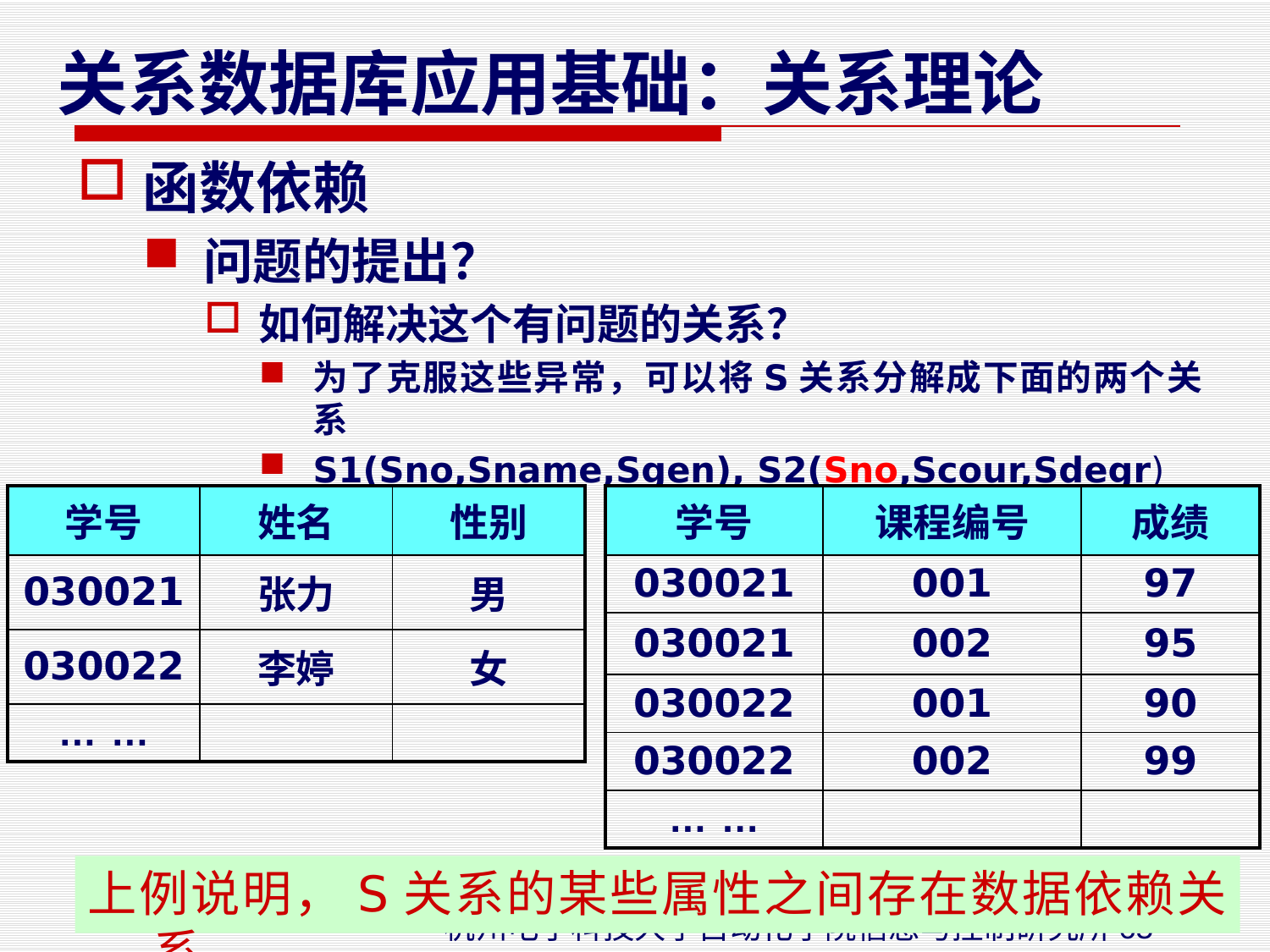

函数依赖
问题的提出？
如何解决这个有问题的关系？
为了克服这些异常，可以将S关系分解成下面的两个关系
S1(Sno,Sname,Sgen), S2(Sno,Scour,Sdegr)
| 学号 | 姓名 | 性别 |
| --- | --- | --- |
| 030021 | 张力 | 男 |
| 030022 | 李婷 | 女 |
| … … |  |  |
| 学号 | 课程编号 | 成绩 |
| --- | --- | --- |
| 030021 | 001 | 97 |
| 030021 | 002 | 95 |
| 030022 | 001 | 90 |
| 030022 | 002 | 99 |
| … … |  |  |
上例说明，S关系的某些属性之间存在数据依赖关系。